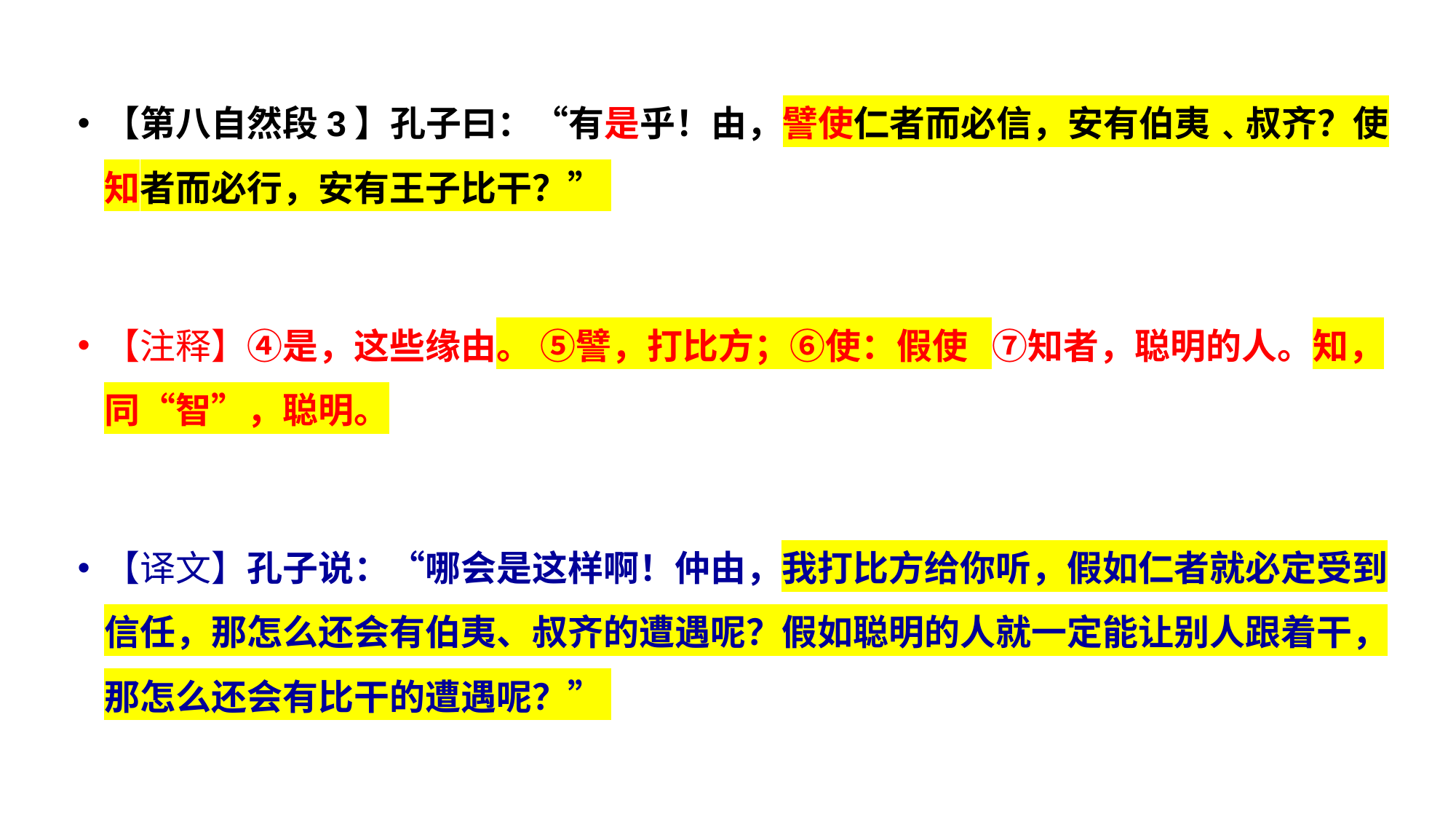

【第八自然段3】孔子曰：“有是乎！由，譬使仁者而必信，安有伯夷﹑叔齐？使知者而必行，安有王子比干？”

【注释】④是，这些缘由。 ⑤譬，打比方；⑥使：假使   ⑦知者，聪明的人。知，同“智”，聪明。

【译文】孔子说：“哪会是这样啊！仲由，我打比方给你听，假如仁者就必定受到信任，那怎么还会有伯夷、叔齐的遭遇呢？假如聪明的人就一定能让别人跟着干，那怎么还会有比干的遭遇呢？”